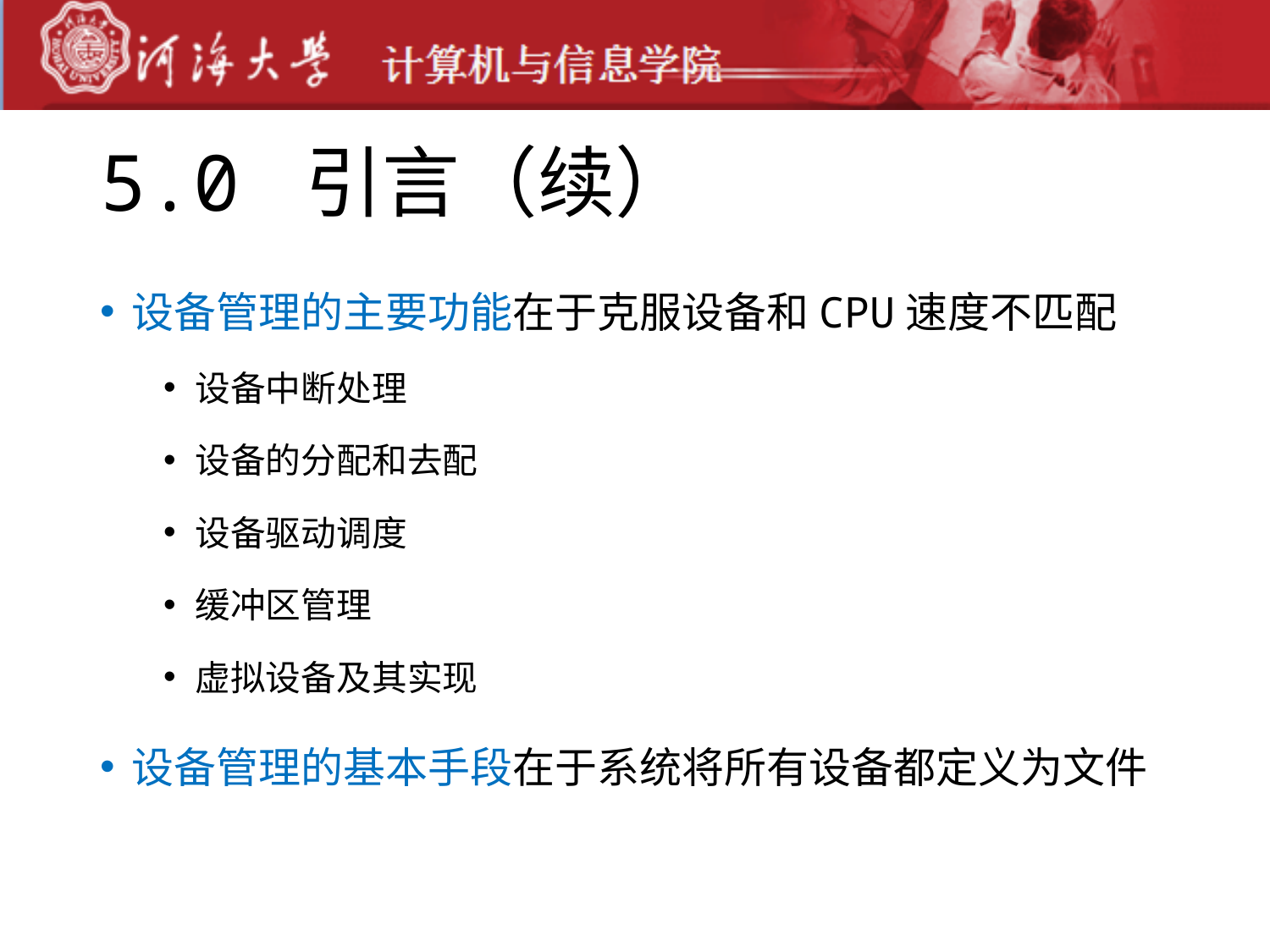

# 5.0 引言（续）
设备管理的主要功能在于克服设备和CPU速度不匹配
设备中断处理
设备的分配和去配
设备驱动调度
缓冲区管理
虚拟设备及其实现
设备管理的基本手段在于系统将所有设备都定义为文件